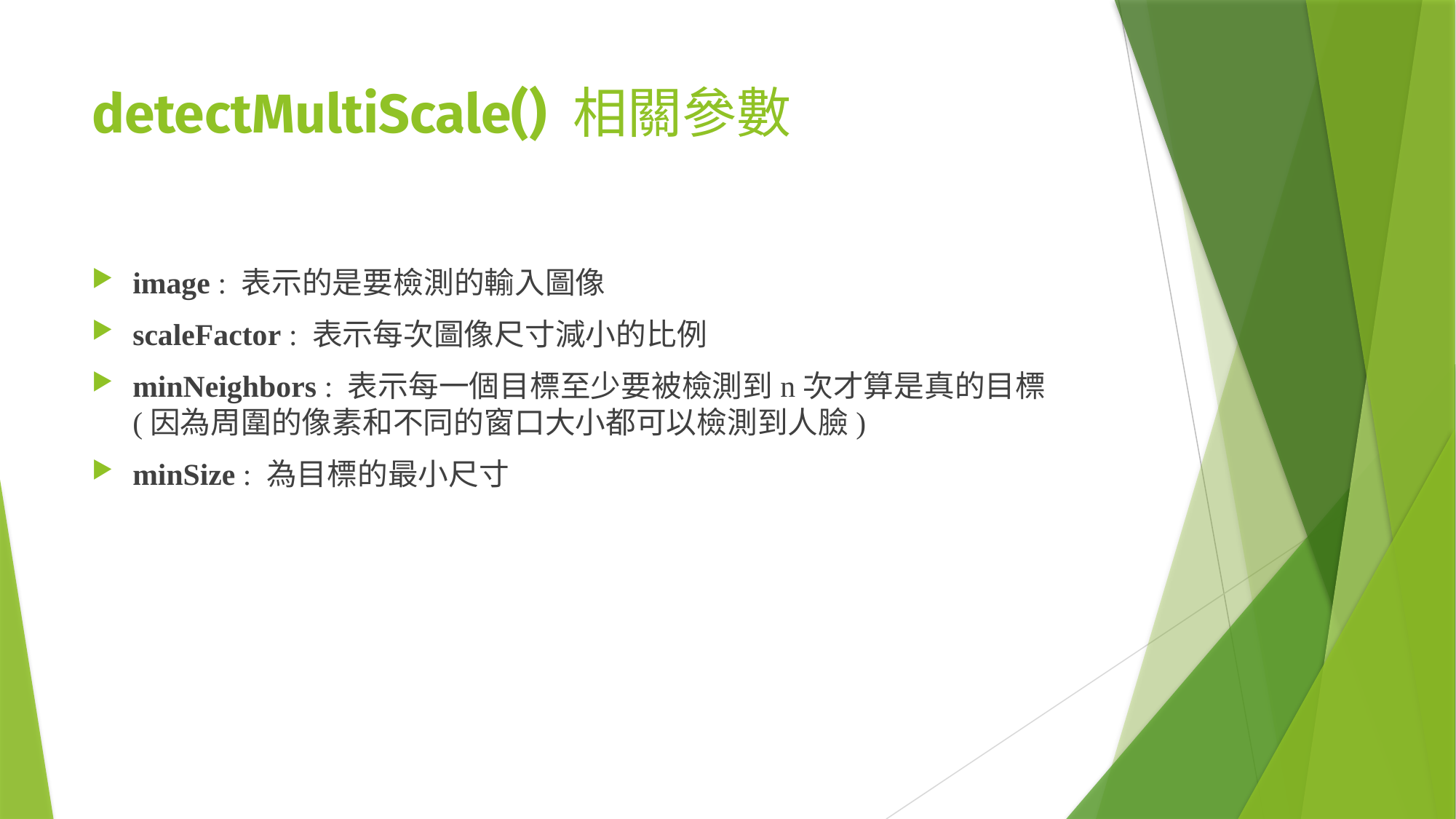

# detectMultiScale() 相關參數
image : 表示的是要檢測的輸入圖像
scaleFactor : 表示每次圖像尺寸減小的比例
minNeighbors : 表示每一個目標至少要被檢測到n次才算是真的目標(因為周圍的像素和不同的窗口大小都可以檢測到人臉)
minSize : 為目標的最小尺寸